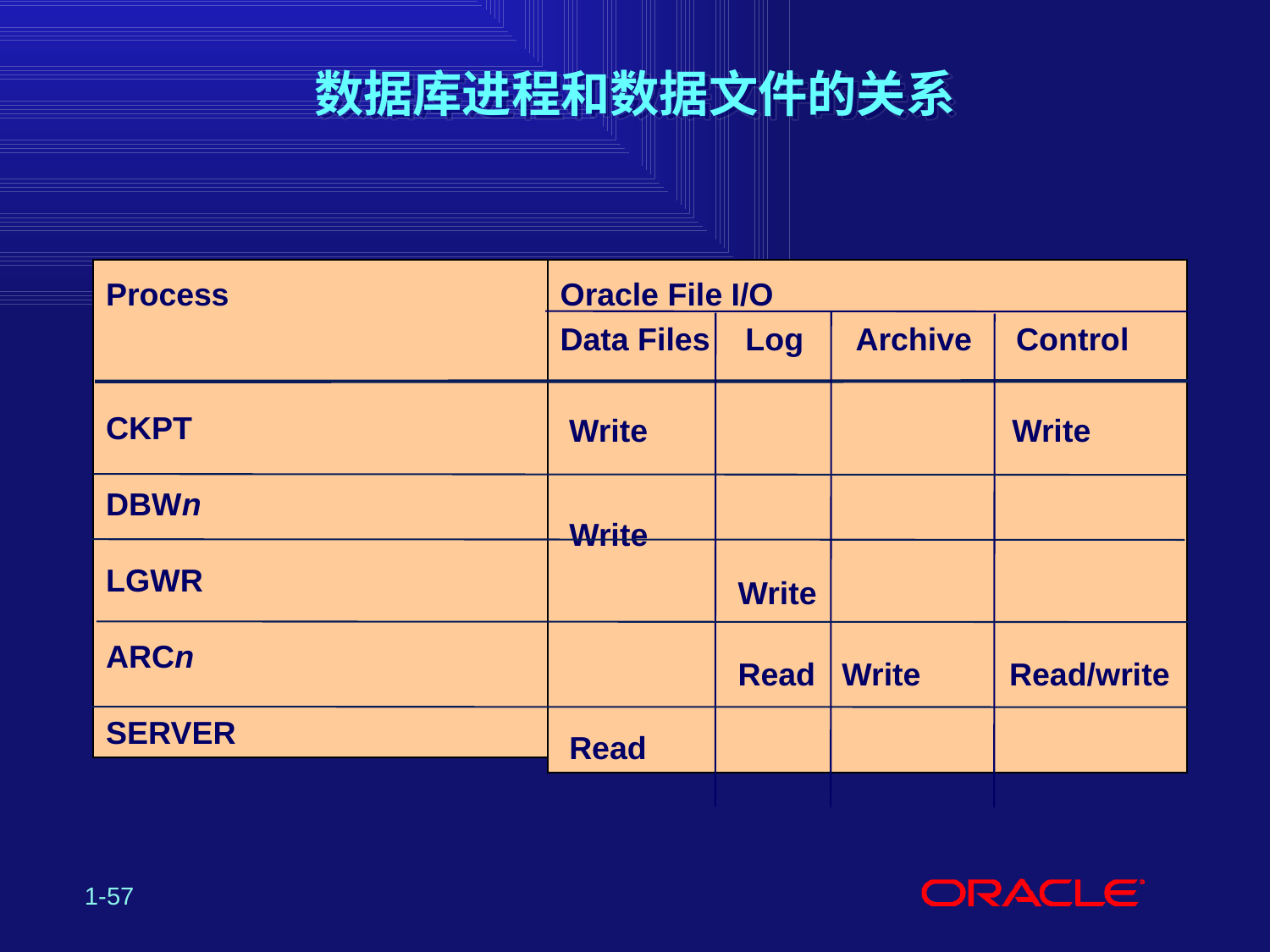

# 数据库进程和数据文件的关系
Process

CKPT
DBWn
LGWR
ARCn
SERVER
Oracle File I/O
Data Files    Log      Archive     Control
 Write      		        Write
 Write
                    Write
                    Read   Write          Read/write
 Read